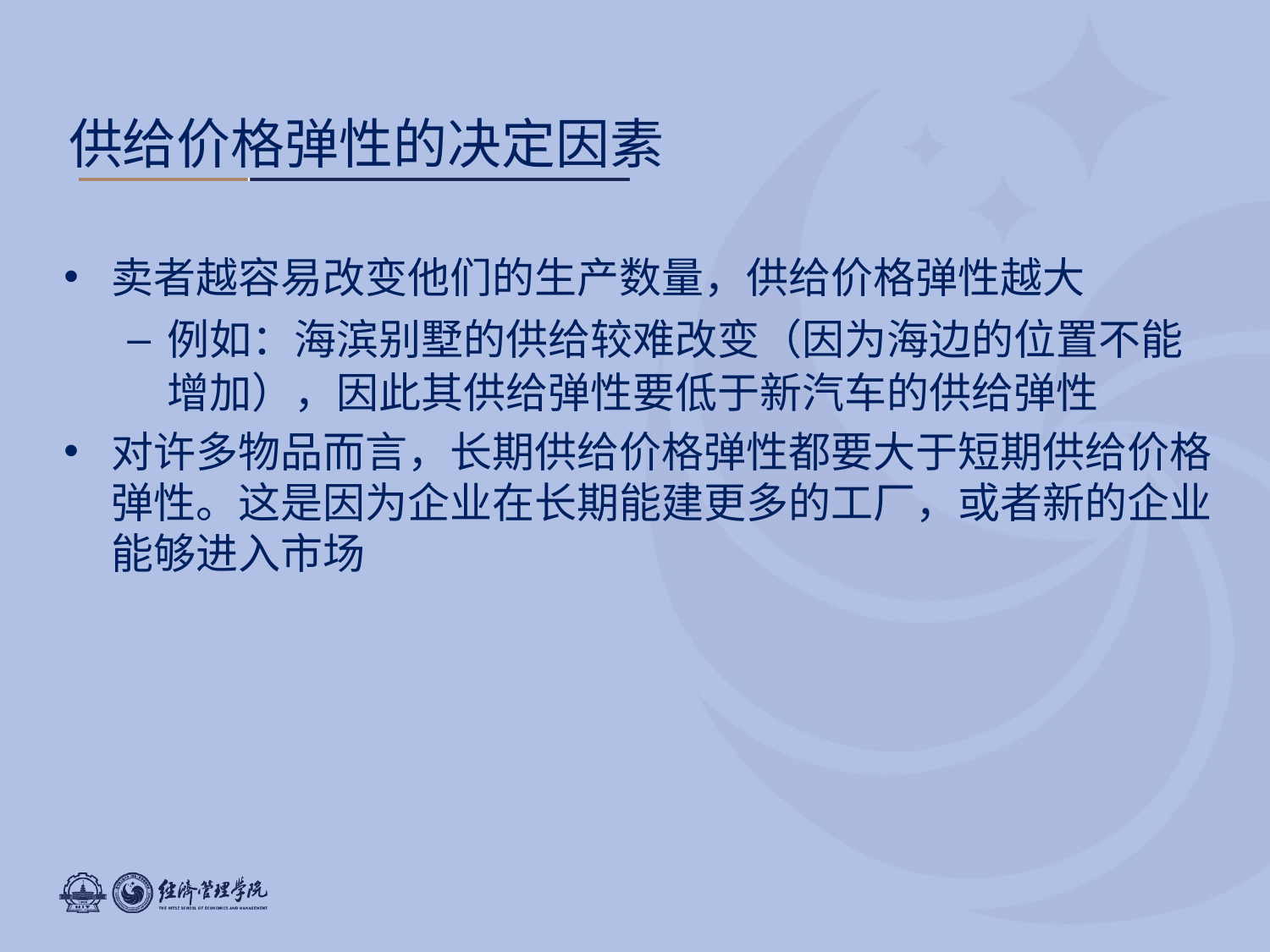

供给价格弹性的决定因素

卖者越容易改变他们的生产数量，供给价格弹性越大
例如：海滨别墅的供给较难改变（因为海边的位置不能增加），因此其供给弹性要低于新汽车的供给弹性
对许多物品而言，长期供给价格弹性都要大于短期供给价格弹性。这是因为企业在长期能建更多的工厂，或者新的企业能够进入市场